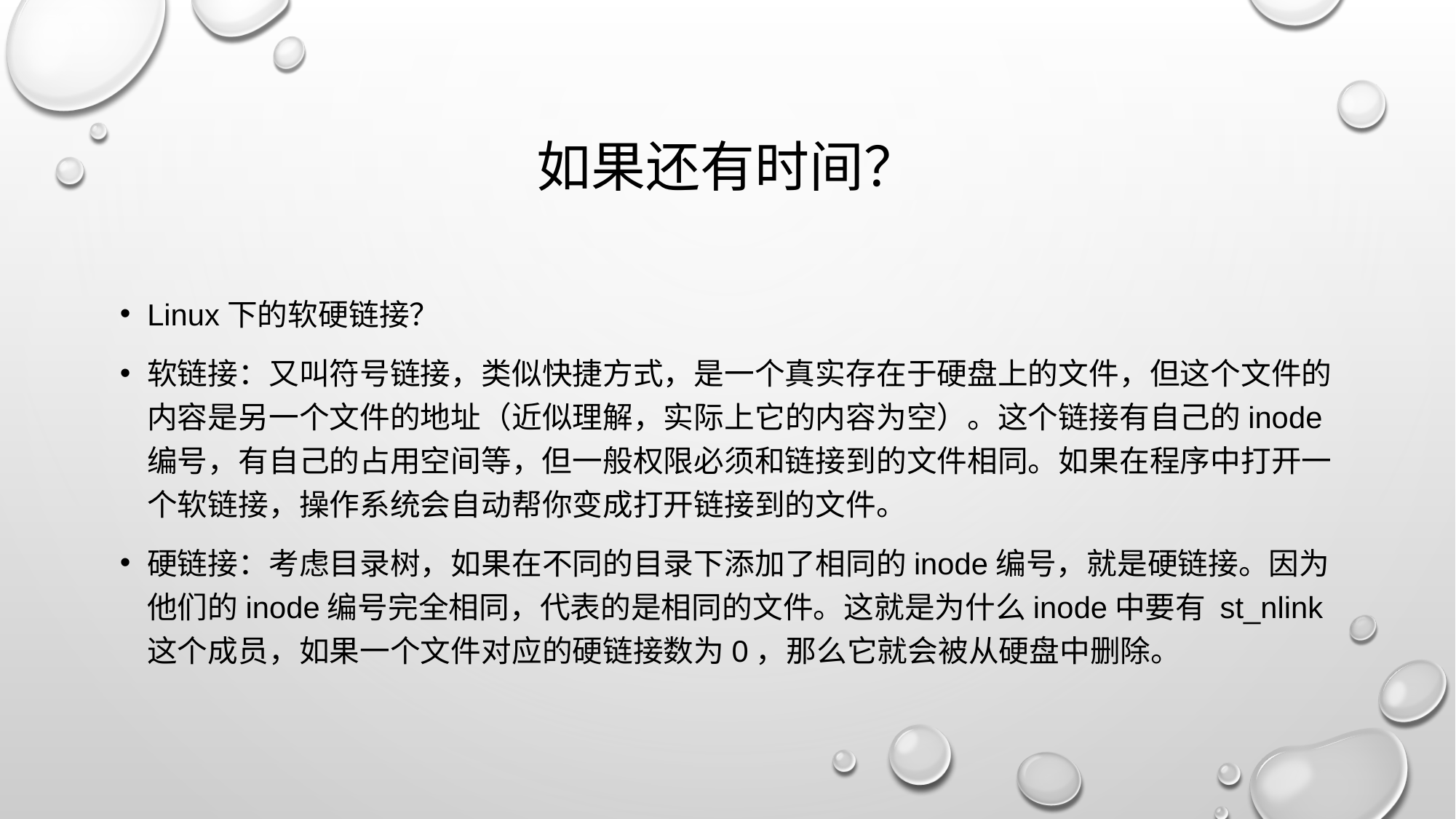

# 如果还有时间？
Linux下的软硬链接？
软链接：又叫符号链接，类似快捷方式，是一个真实存在于硬盘上的文件，但这个文件的内容是另一个文件的地址（近似理解，实际上它的内容为空）。这个链接有自己的inode编号，有自己的占用空间等，但一般权限必须和链接到的文件相同。如果在程序中打开一个软链接，操作系统会自动帮你变成打开链接到的文件。
硬链接：考虑目录树，如果在不同的目录下添加了相同的inode编号，就是硬链接。因为他们的inode编号完全相同，代表的是相同的文件。这就是为什么inode中要有 st_nlink 这个成员，如果一个文件对应的硬链接数为0，那么它就会被从硬盘中删除。